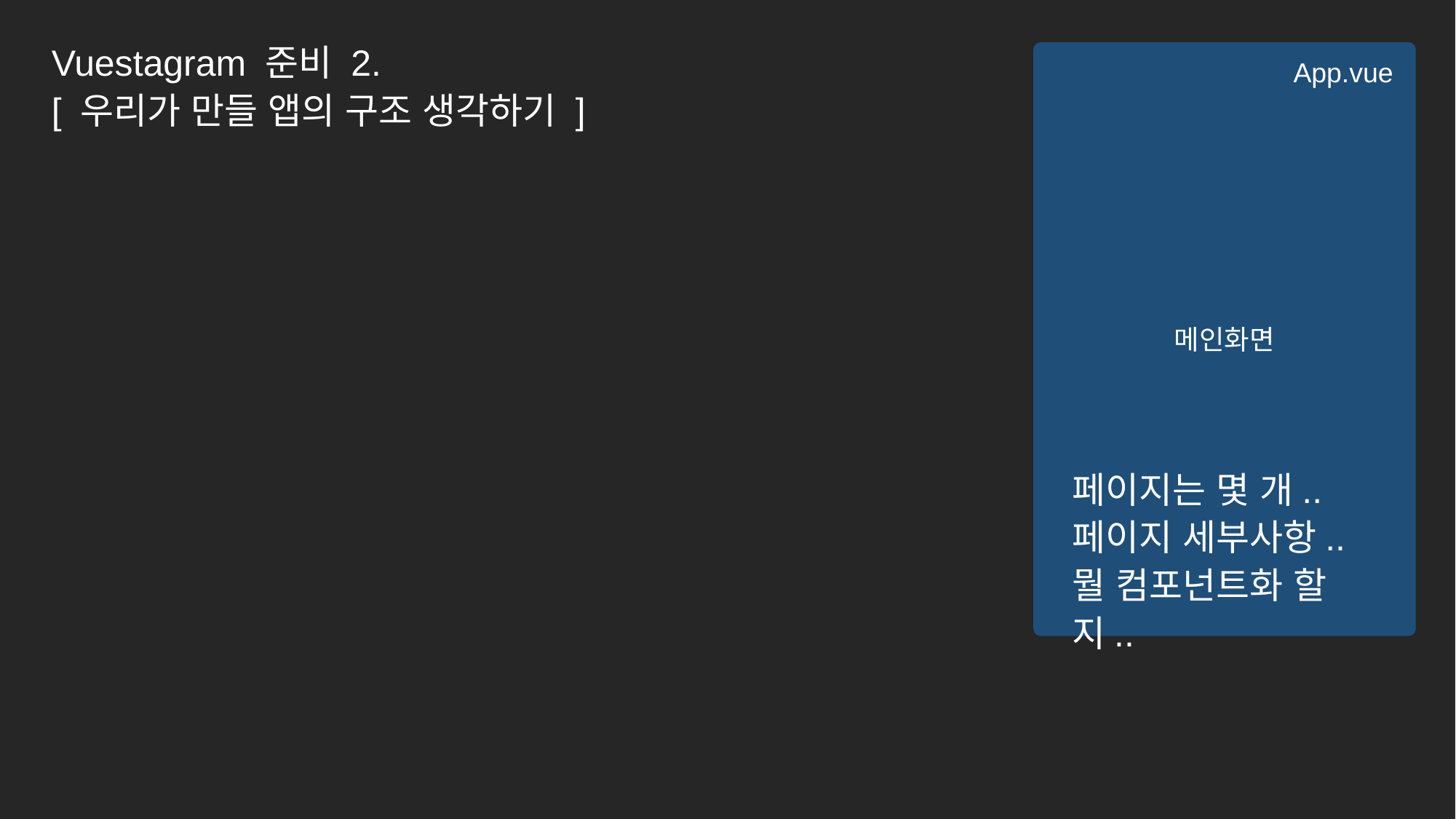

Vuestagram 준비 2.
[ 우리가 만들 앱의 구조 생각하기 ]
메인화면
App.vue
페이지는 몇 개..
페이지 세부사항..
뭘 컴포넌트화 할지..